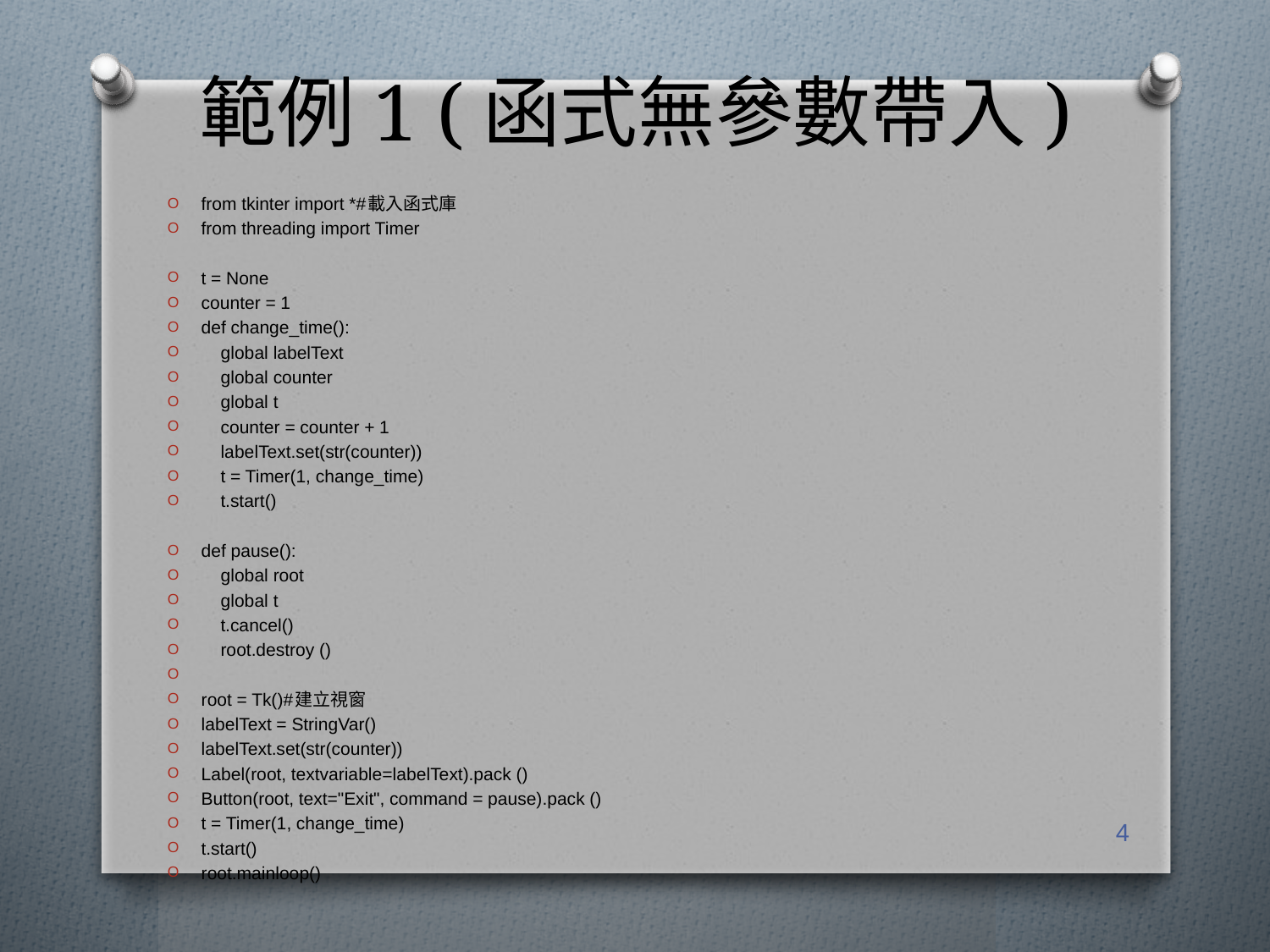

# 範例1 (函式無參數帶入)
from tkinter import *#載入函式庫
from threading import Timer

t = None
counter = 1
def change_time():
    global labelText
    global counter
    global t
    counter = counter + 1
    labelText.set(str(counter))
    t = Timer(1, change_time)
    t.start()

def pause():
    global root
    global t
    t.cancel()
    root.destroy ()

root = Tk()#建立視窗
labelText = StringVar()
labelText.set(str(counter))
Label(root, textvariable=labelText).pack ()
Button(root, text="Exit", command = pause).pack ()
t = Timer(1, change_time)
t.start()
root.mainloop()
4